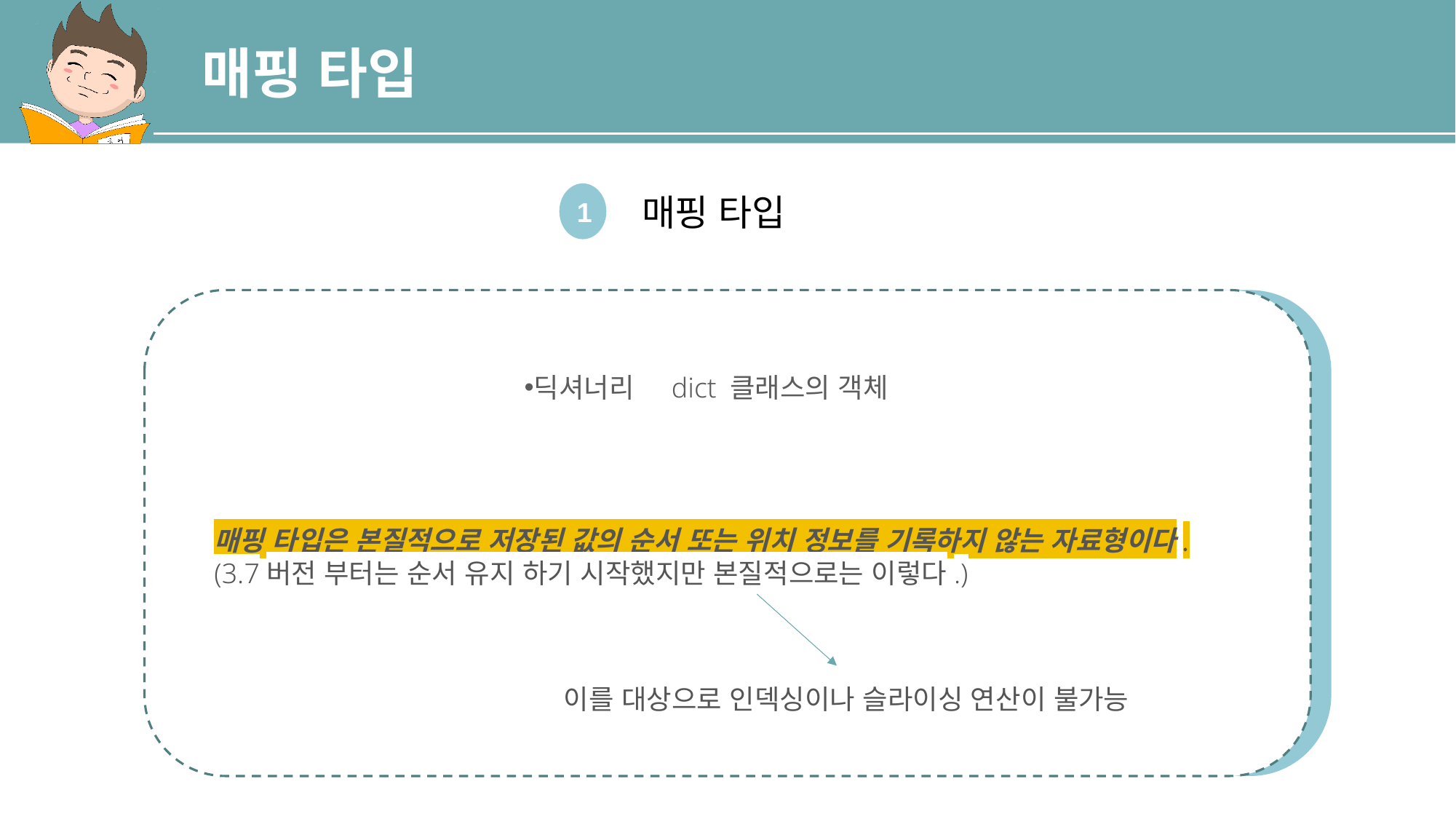

매핑 타입
1
매핑 타입

딕셔너리    dict 클래스의 객체
매핑 타입은 본질적으로 저장된 값의 순서 또는 위치 정보를 기록하지 않는 자료형이다.
(3.7버전 부터는 순서 유지 하기 시작했지만 본질적으로는 이렇다.)
이를 대상으로 인덱싱이나 슬라이싱 연산이 불가능